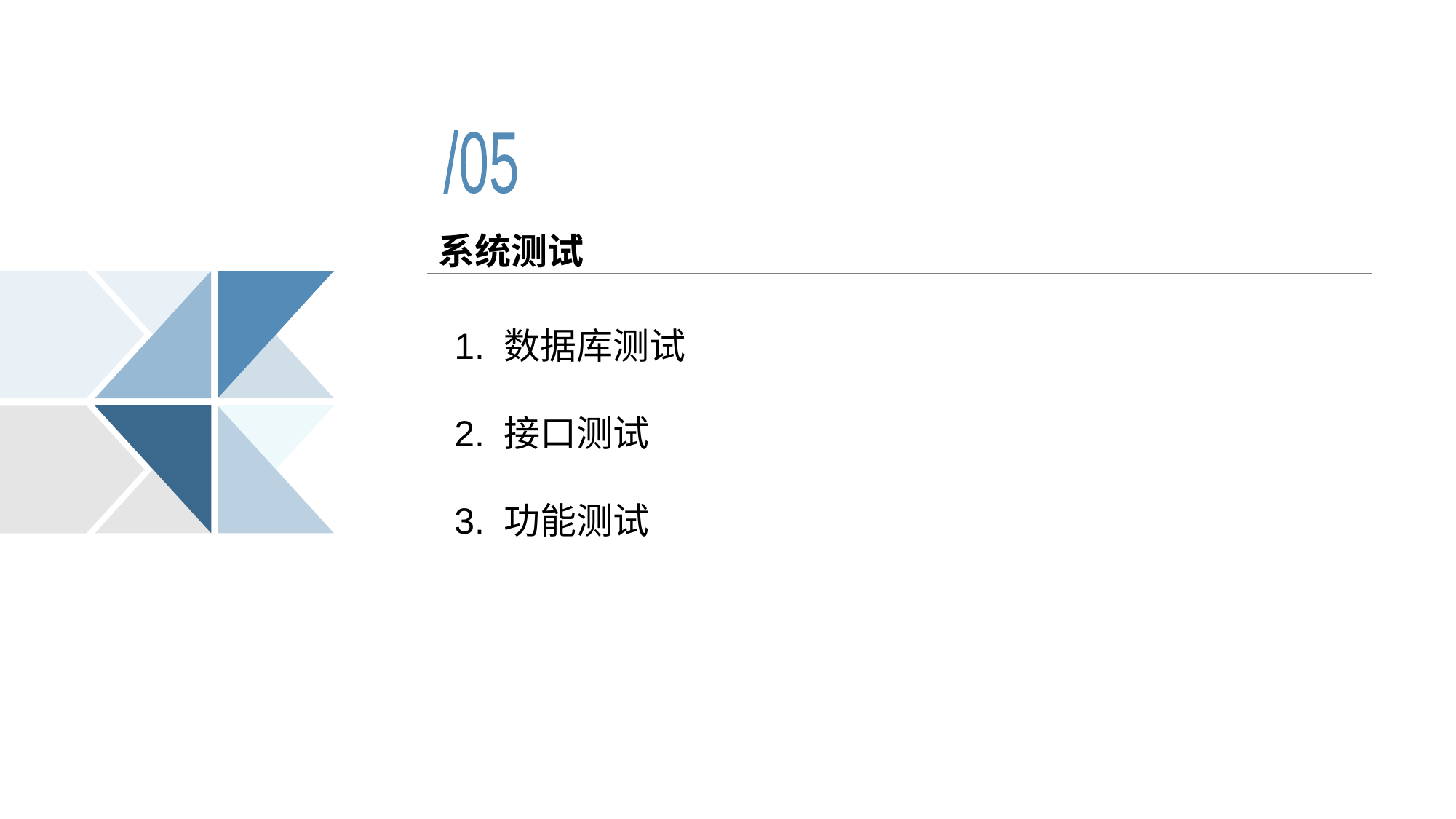

/05
# 系统测试

1. 数据库测试

2. 接口测试

3. 功能测试